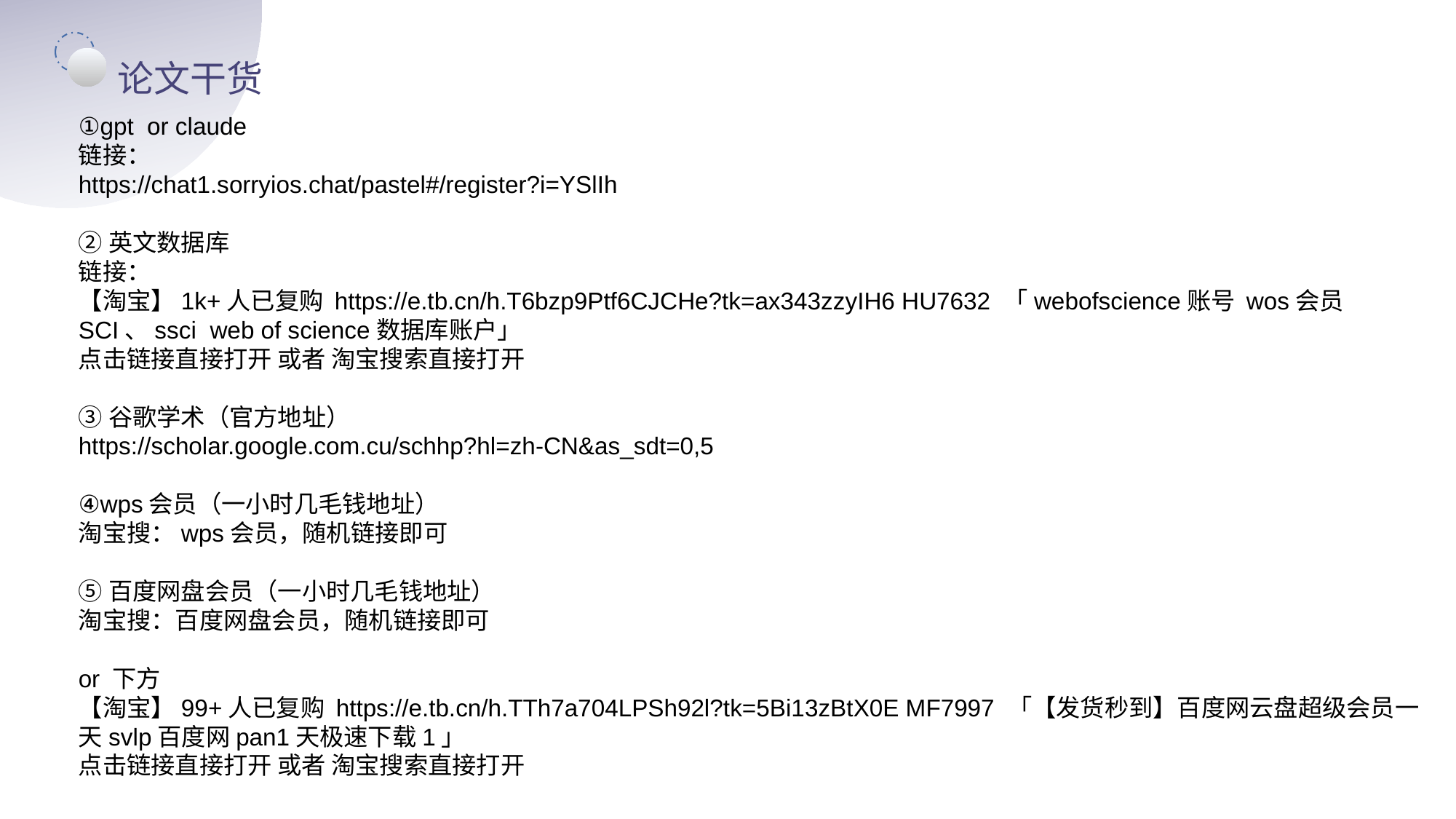

论文干货

①gpt  or claude
链接：
https://chat1.sorryios.chat/pastel#/register?i=YSlIh

②英文数据库
链接：
【淘宝】1k+人已复购 https://e.tb.cn/h.T6bzp9Ptf6CJCHe?tk=ax343zzyIH6 HU7632 「webofscience账号 wos会员 SCI、ssci  web of science数据库账户」
点击链接直接打开 或者 淘宝搜索直接打开

③谷歌学术（官方地址）
https://scholar.google.com.cu/schhp?hl=zh-CN&as_sdt=0,5

④wps会员（一小时几毛钱地址）
淘宝搜：wps会员，随机链接即可

⑤百度网盘会员（一小时几毛钱地址）
淘宝搜：百度网盘会员，随机链接即可

or 下方
【淘宝】99+人已复购 https://e.tb.cn/h.TTh7a704LPSh92l?tk=5Bi13zBtX0E MF7997 「【发货秒到】百度网云盘超级会员一天svlp百度网pan1天极速下载1」
点击链接直接打开 或者 淘宝搜索直接打开